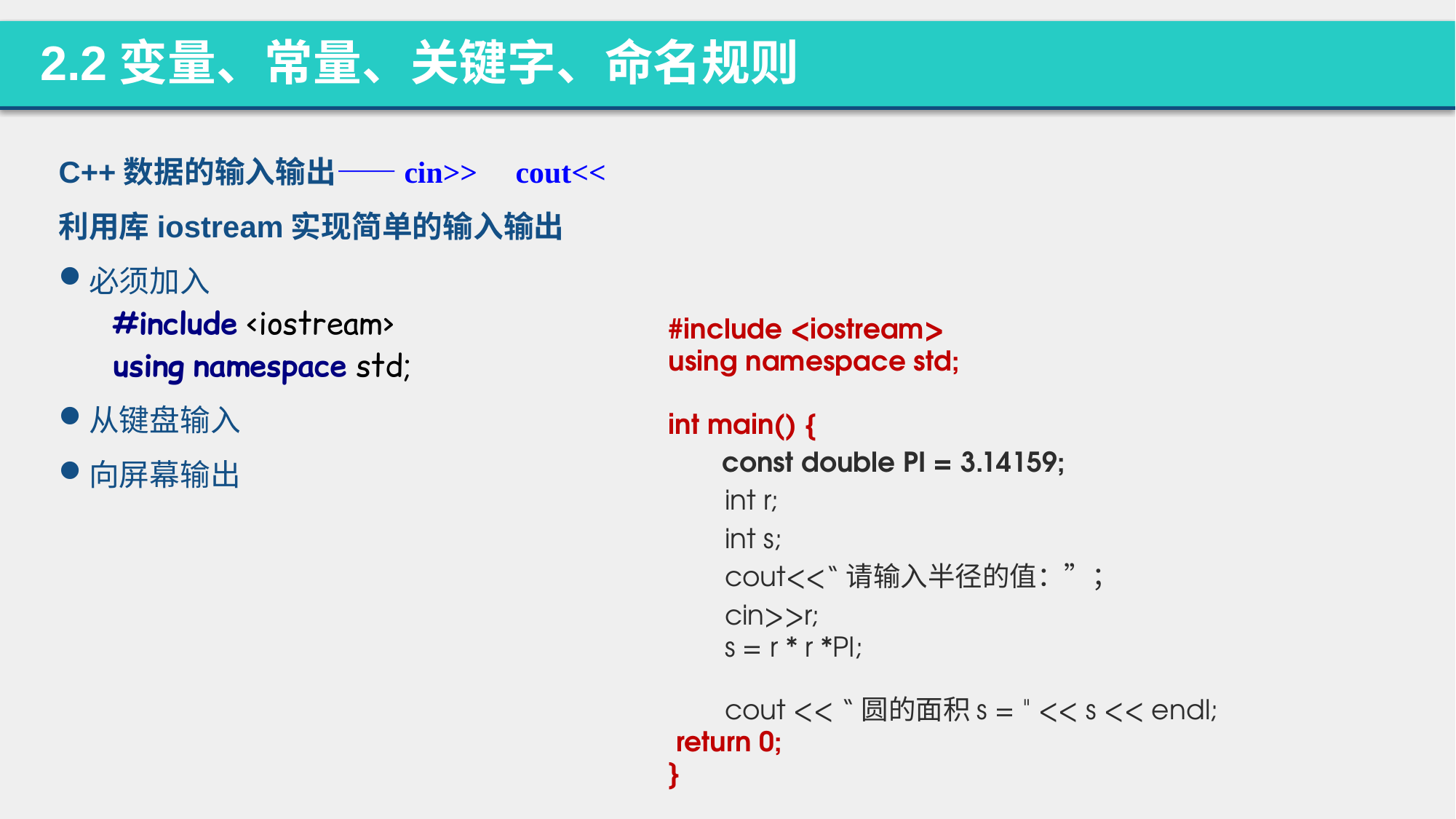

2.2变量、常量、关键字、命名规则
C++数据的输入输出——cin>>     cout<<
利用库iostream实现简单的输入输出
必须加入
#include <iostream>
using namespace std;
从键盘输入
向屏幕输出
#include <iostream>
using namespace std;

int main() {
       const double PI = 3.14159;
int r;
int s;
cout<<“请输入半径的值：”；
cin>>r;
s = r * r *PI;

cout << “圆的面积s = " << s << endl;
 return 0;
}